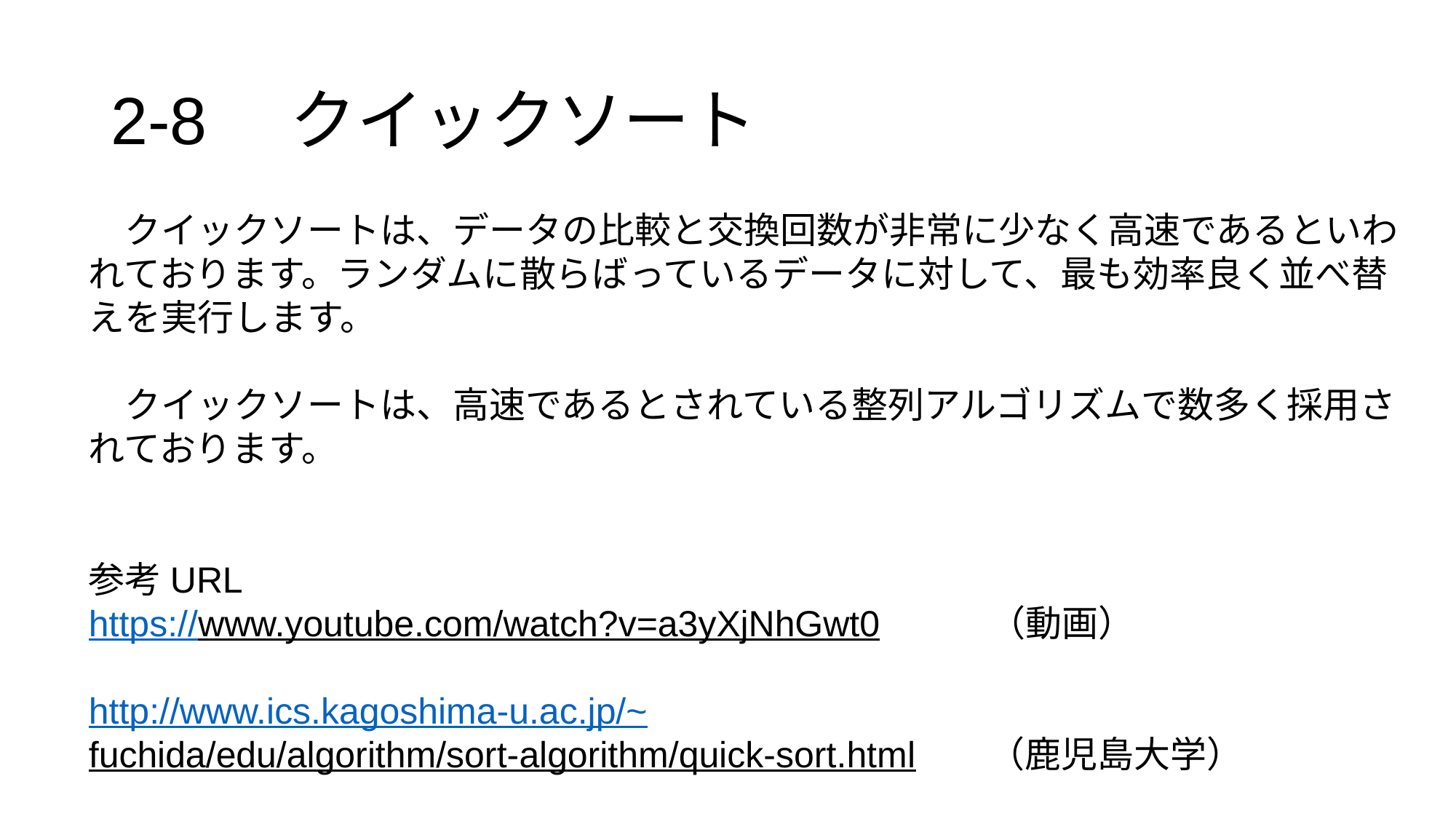

# 2-8　クイックソート
　クイックソートは、データの比較と交換回数が非常に少なく高速であるといわれております。ランダムに散らばっているデータに対して、最も効率良く並べ替えを実行します。

　クイックソートは、高速であるとされている整列アルゴリズムで数多く採用されております。

参考URL
https://www.youtube.com/watch?v=a3yXjNhGwt0　　　（動画）

http://www.ics.kagoshima-u.ac.jp/~fuchida/edu/algorithm/sort-algorithm/quick-sort.html　　（鹿児島大学）